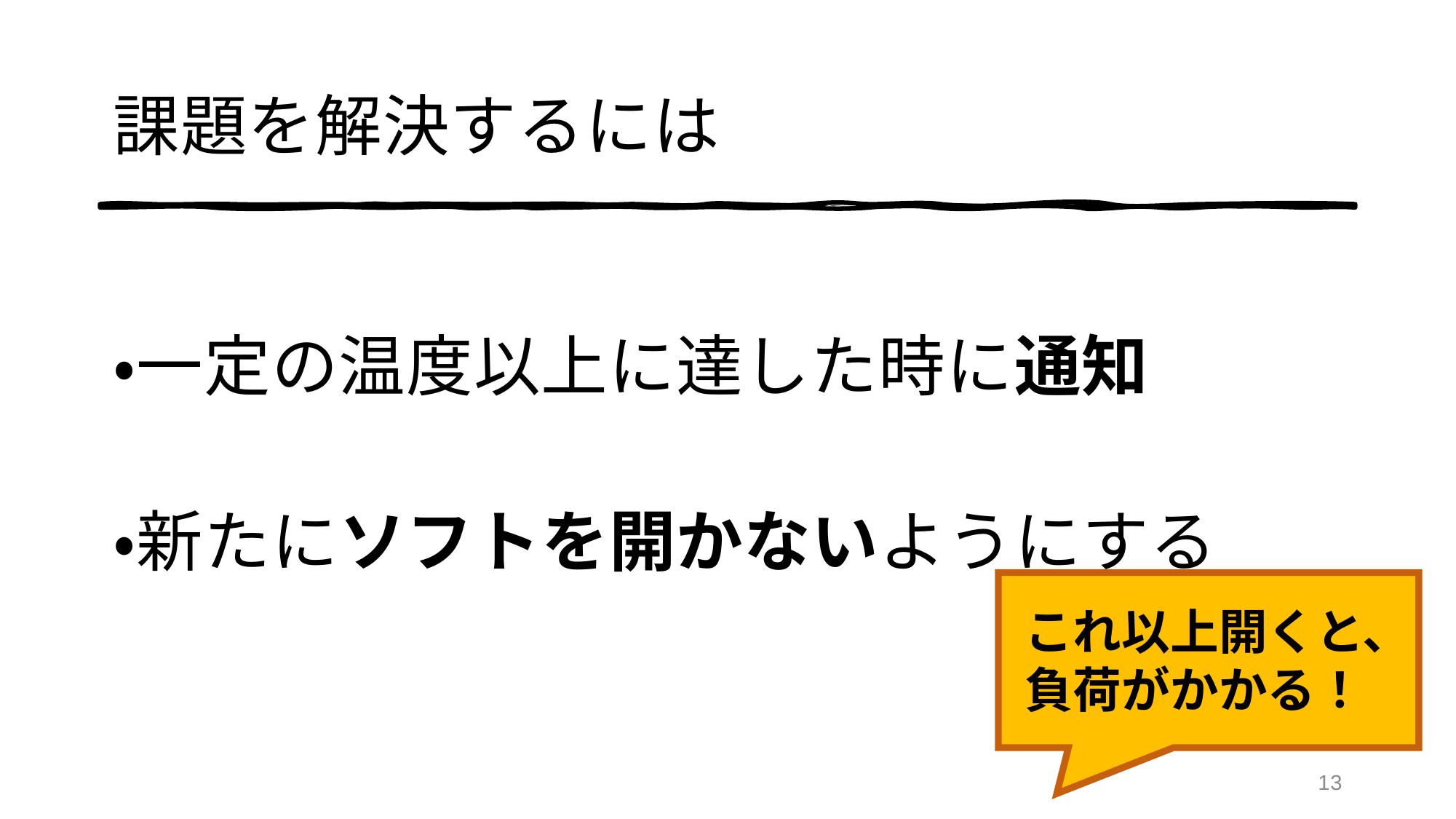

# 課題を解決するには
・一定の温度以上に達した時に通知
・新たにソフトを開かないようにする

これ以上開くと、
負荷がかかる！
13